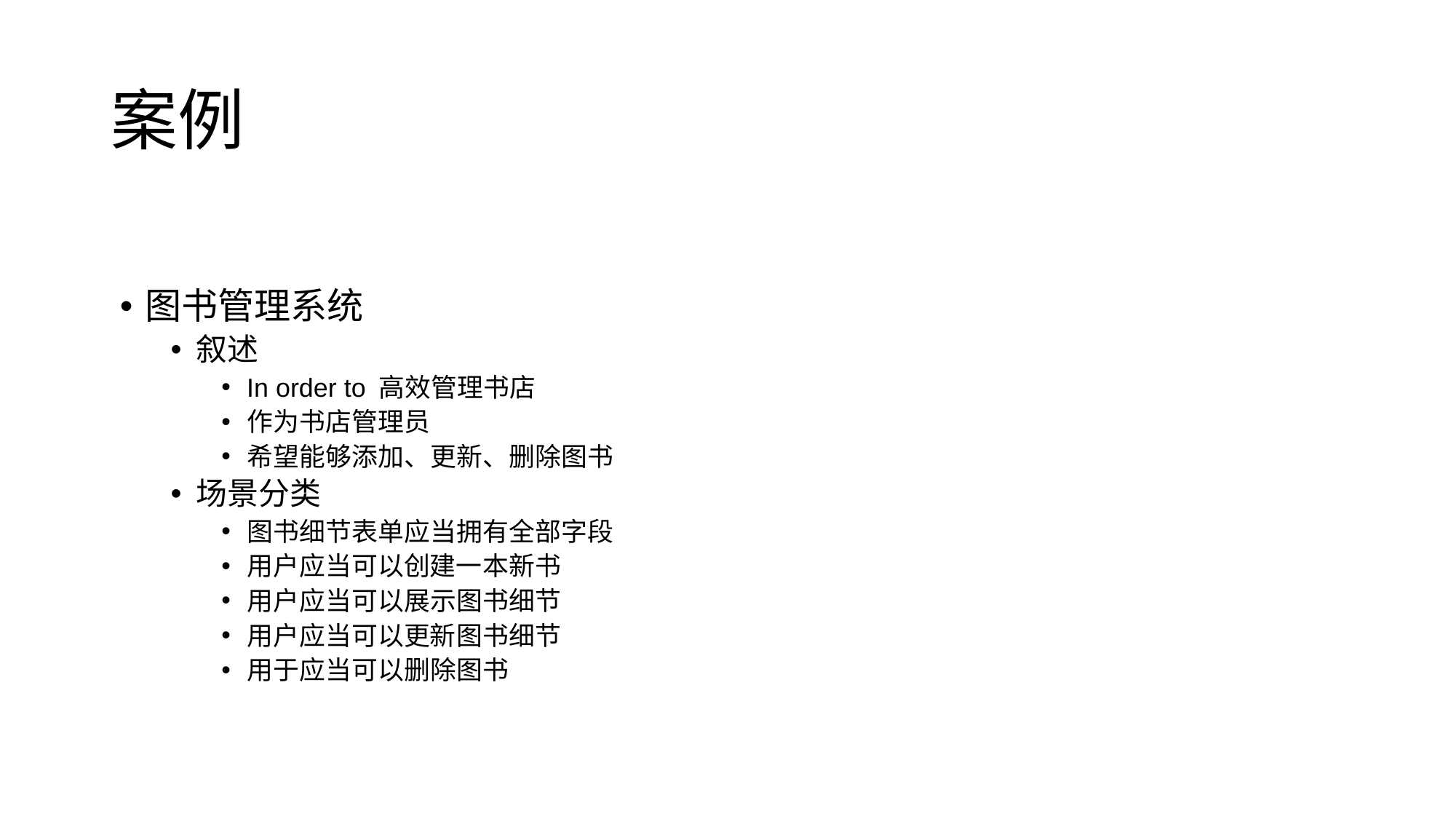

# 案例
图书管理系统
叙述
In order to 高效管理书店
作为书店管理员
希望能够添加、更新、删除图书
场景分类
图书细节表单应当拥有全部字段
用户应当可以创建一本新书
用户应当可以展示图书细节
用户应当可以更新图书细节
用于应当可以删除图书